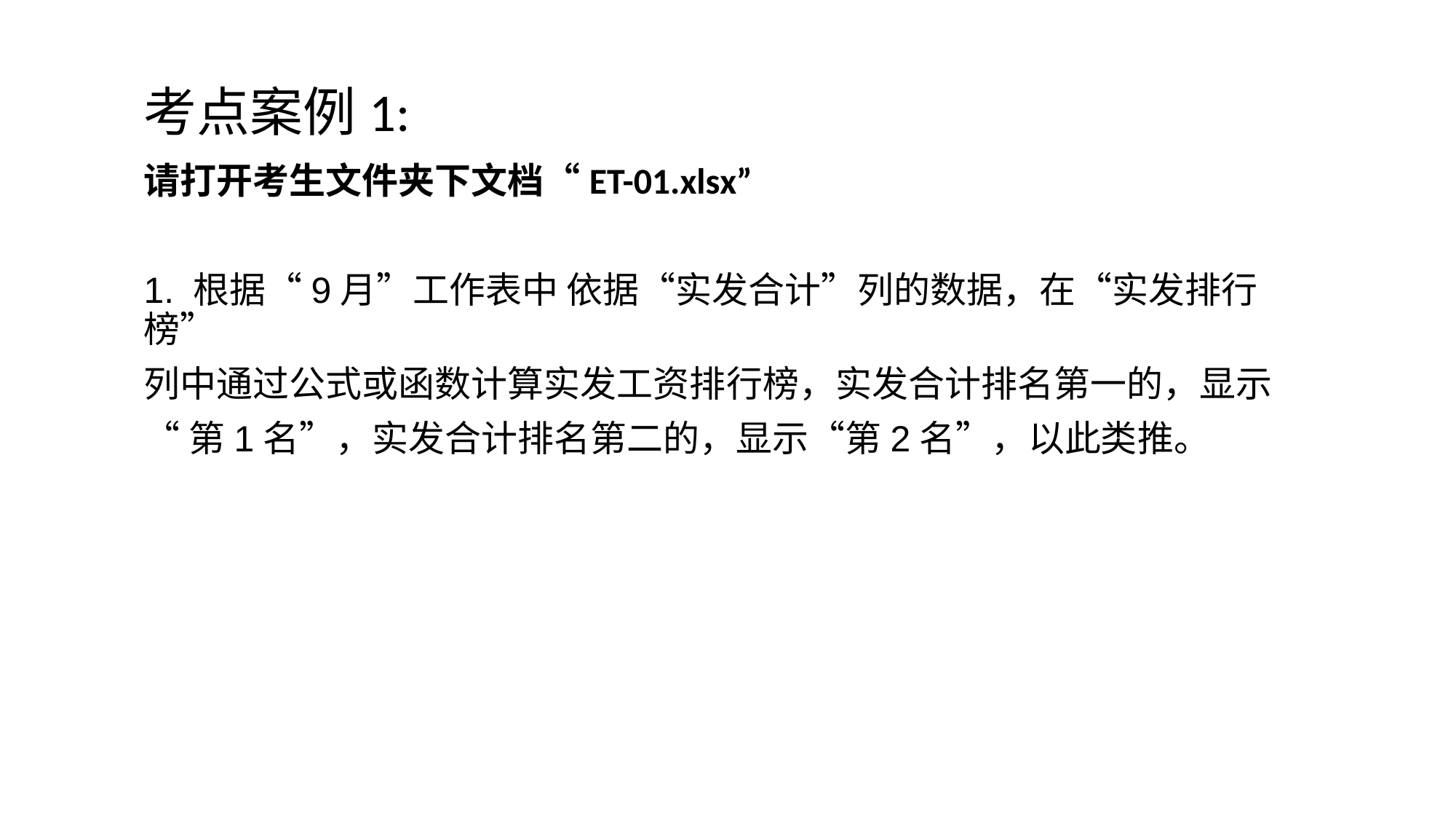

# 考点案例1:
请打开考生文件夹下文档“ET-01.xlsx”

1. 根据“9月”工作表中 依据“实发合计”列的数据，在“实发排行榜”
列中通过公式或函数计算实发工资排行榜，实发合计排名第一的，显示
“第1名”，实发合计排名第二的，显示“第2名”，以此类推。